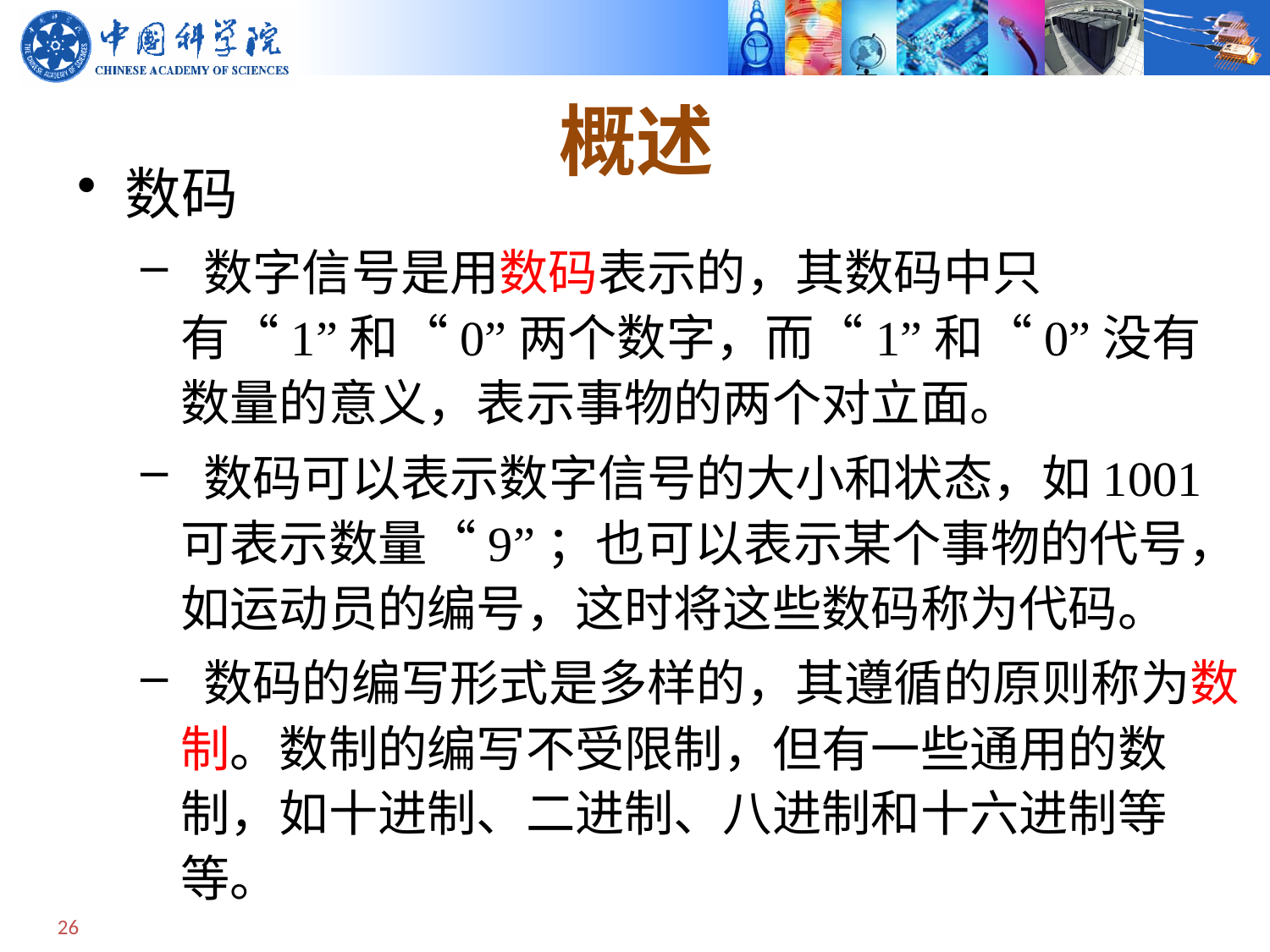

# 概述
数码
 数字信号是用数码表示的，其数码中只有“1”和“0”两个数字，而“1”和“0”没有数量的意义，表示事物的两个对立面。
 数码可以表示数字信号的大小和状态，如1001可表示数量“9”；也可以表示某个事物的代号，如运动员的编号，这时将这些数码称为代码。
 数码的编写形式是多样的，其遵循的原则称为数制。数制的编写不受限制，但有一些通用的数制，如十进制、二进制、八进制和十六进制等等。